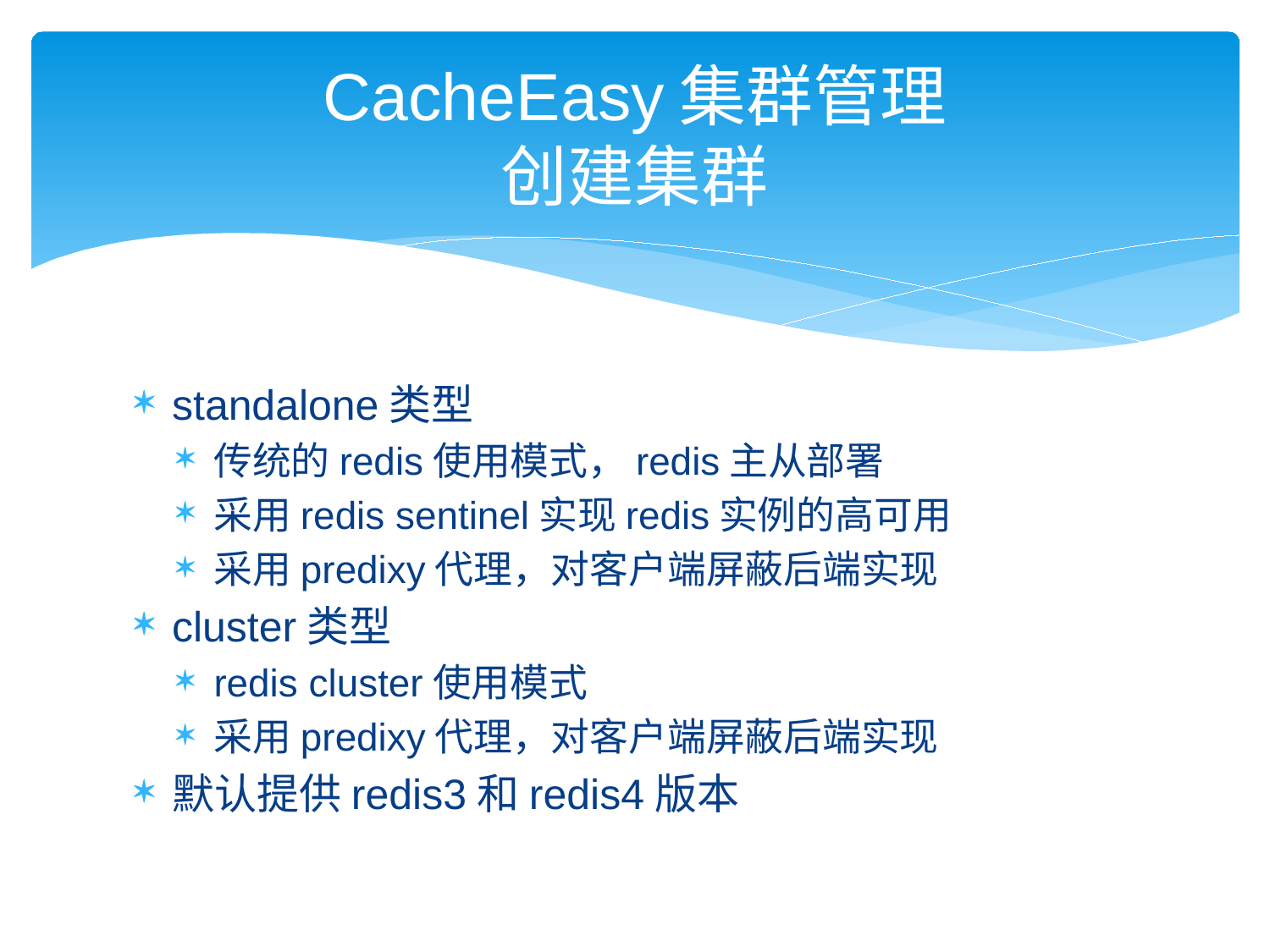

# CacheEasy集群管理 创建集群
standalone类型
传统的redis使用模式，redis主从部署
采用redis sentinel实现redis实例的高可用
采用predixy代理，对客户端屏蔽后端实现
cluster类型
redis cluster使用模式
采用predixy代理，对客户端屏蔽后端实现
默认提供redis3和redis4版本